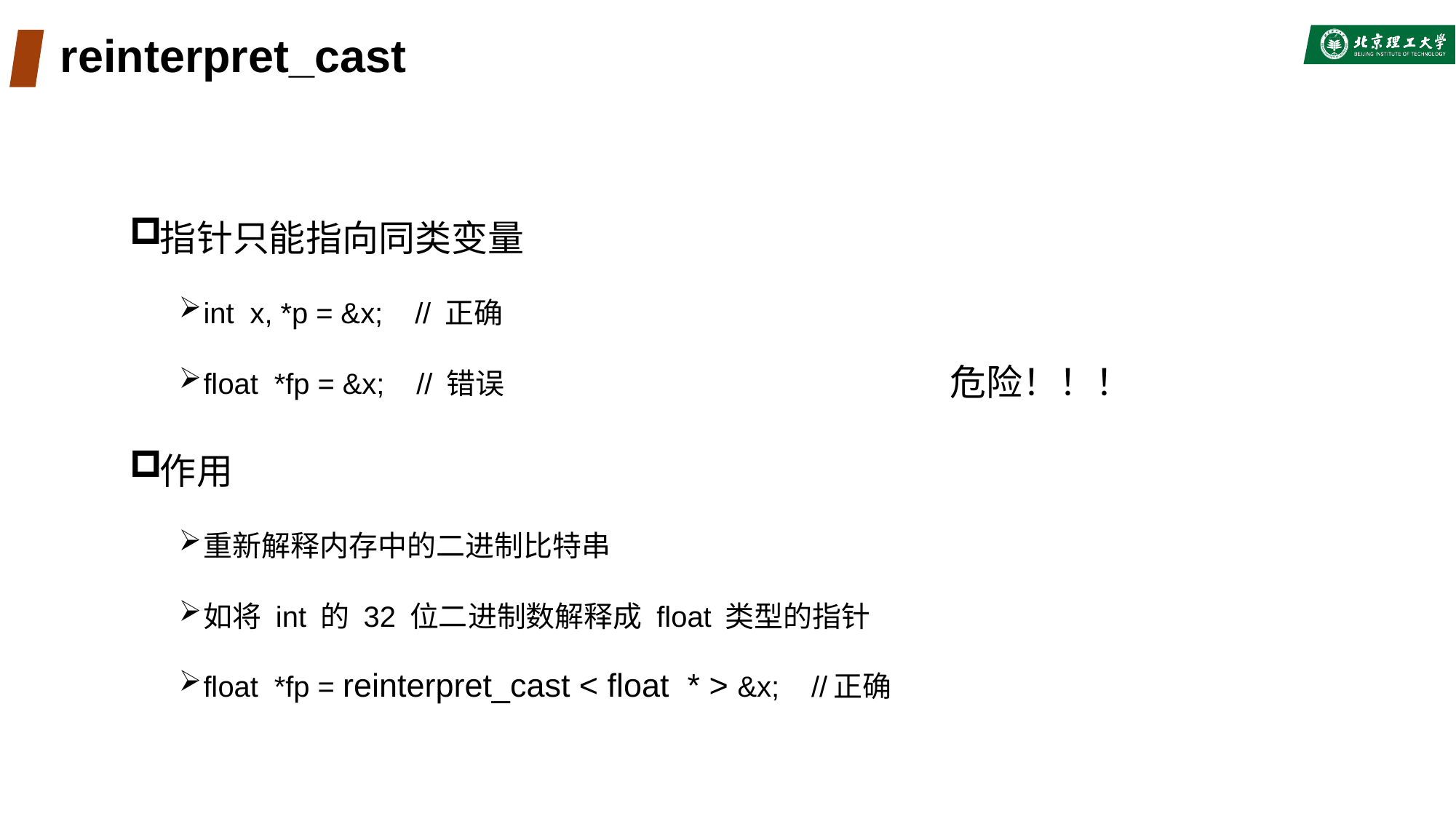

# reinterpret_cast
指针只能指向同类变量
int  x, *p = &x;    // 正确
float  *fp = &x;    // 错误
作用
重新解释内存中的二进制比特串
如将 int 的 32 位二进制数解释成 float 类型的指针
float  *fp = reinterpret_cast < float  * > &x;    //正确
危险！！！